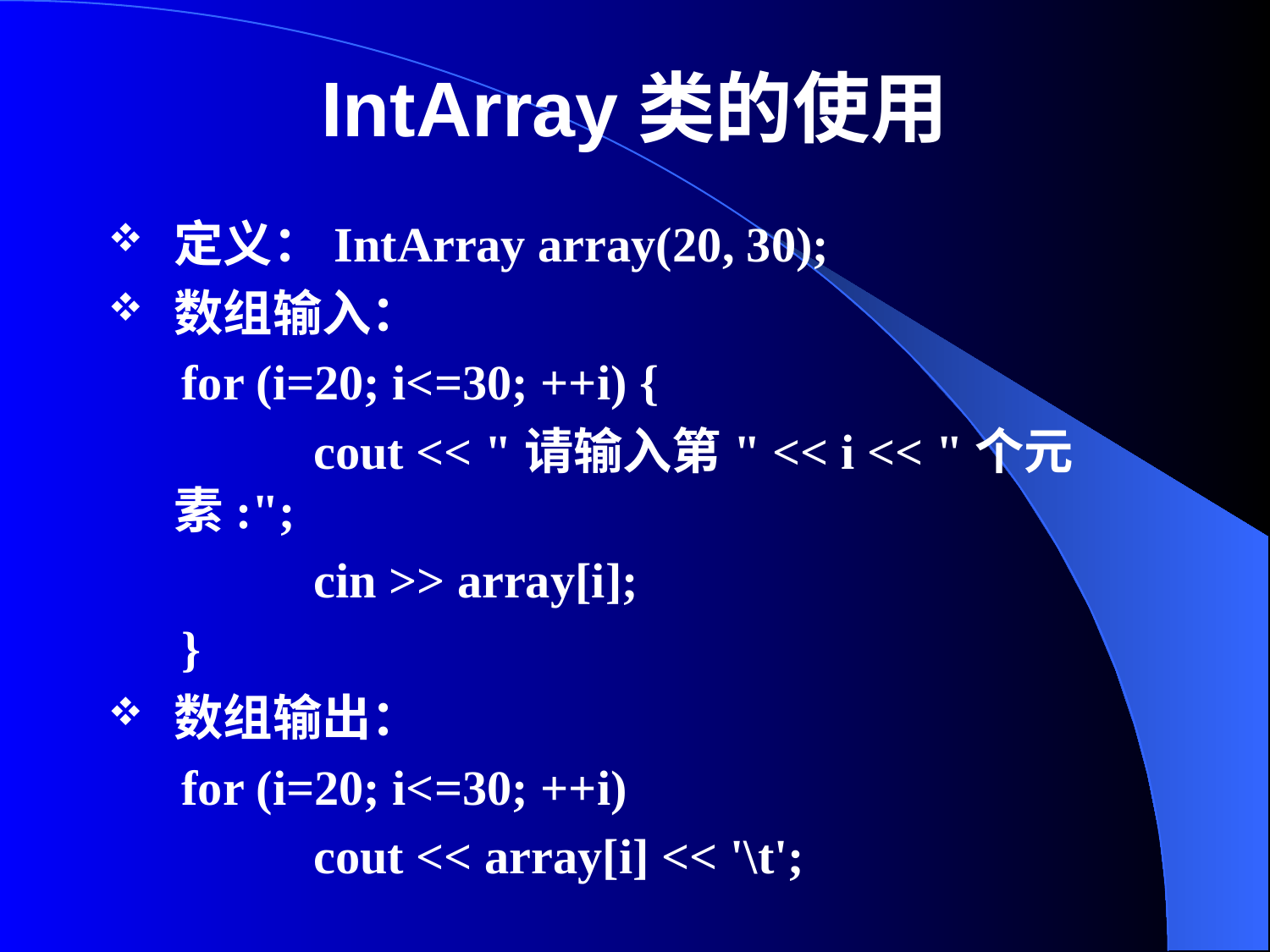

# IntArray类的使用
定义：IntArray array(20, 30);
数组输入：
      for (i=20; i<=30; ++i) {
      	 cout << "请输入第" << i << "个元素:";
      	 cin >> array[i];
      }
数组输出：
      for (i=20; i<=30; ++i)
      	 cout << array[i] << '\t';